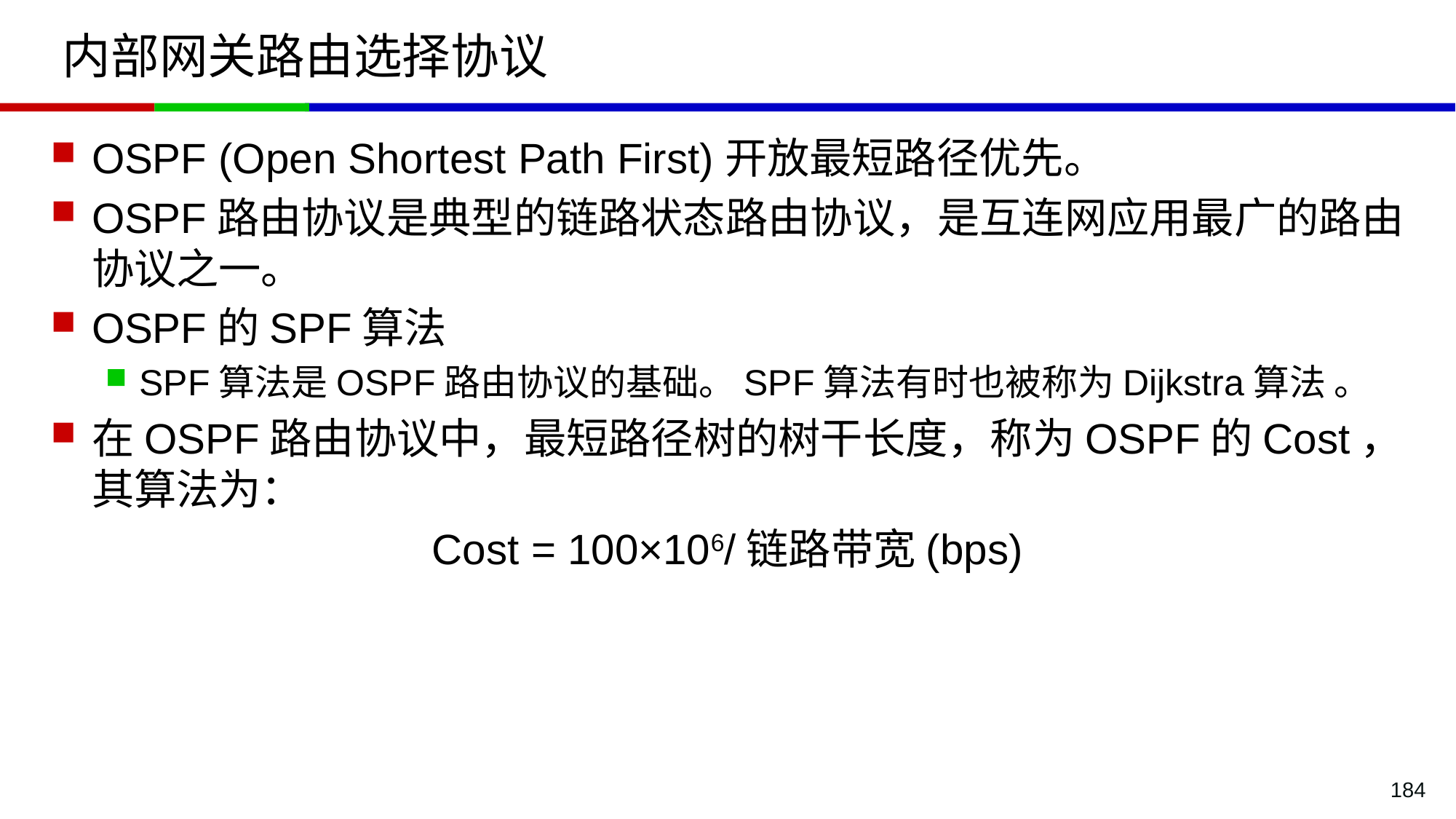

# 内部网关路由选择协议
OSPF (Open Shortest Path First)开放最短路径优先。
OSPF路由协议是典型的链路状态路由协议，是互连网应用最广的路由协议之一。
OSPF的SPF算法
SPF算法是OSPF路由协议的基础。SPF算法有时也被称为Dijkstra算法 。
在OSPF路由协议中，最短路径树的树干长度，称为OSPF的Cost，其算法为：
Cost = 100×106/链路带宽(bps)
184